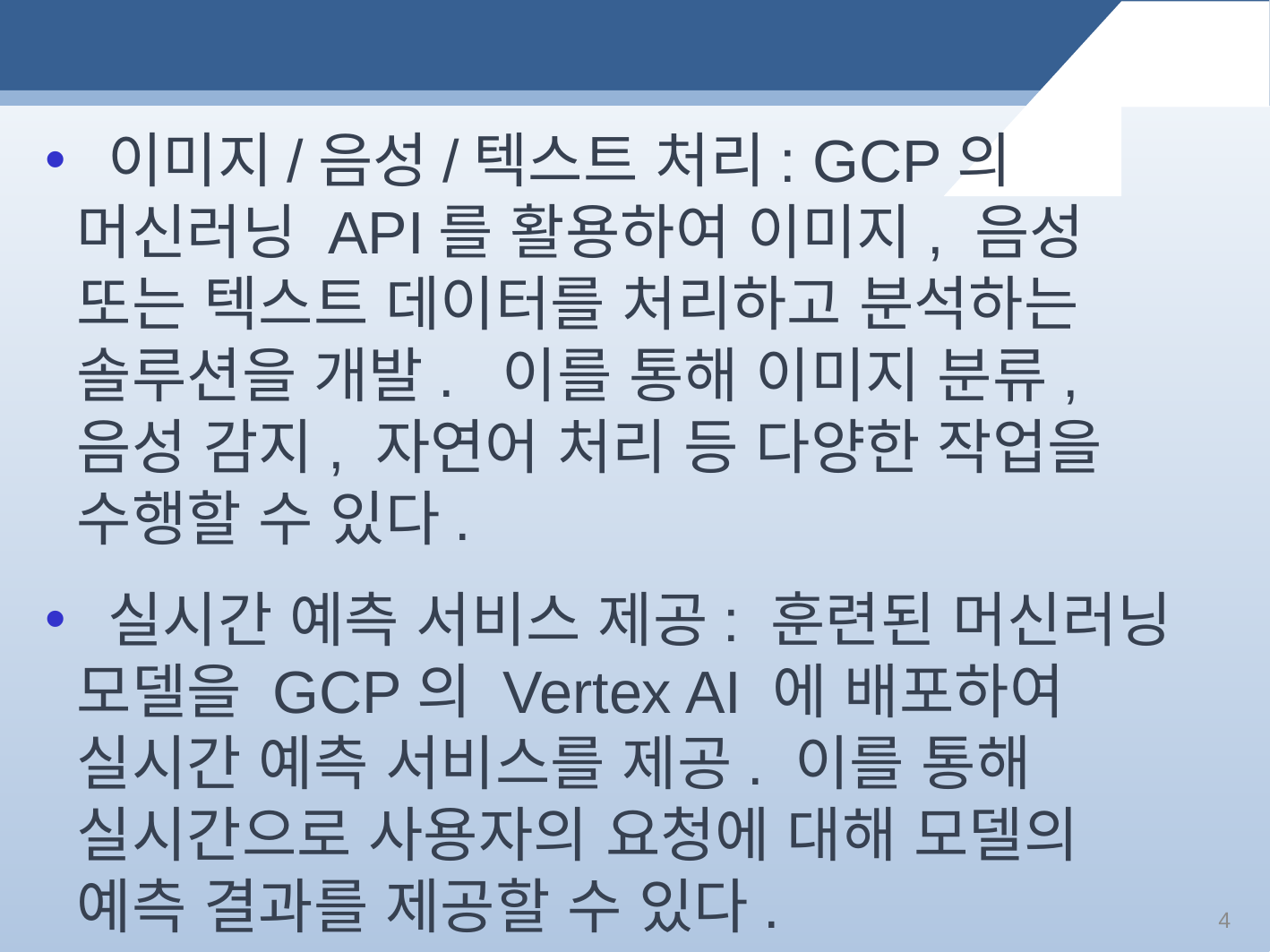

이미지/음성/텍스트 처리: GCP의 머신러닝 API를 활용하여 이미지, 음성 또는 텍스트 데이터를 처리하고 분석하는 솔루션을 개발.  이를 통해 이미지 분류, 음성 감지, 자연어 처리 등 다양한 작업을 수행할 수 있다.
 실시간 예측 서비스 제공: 훈련된 머신러닝 모델을 GCP의 Vertex AI 에 배포하여 실시간 예측 서비스를 제공. 이를 통해 실시간으로 사용자의 요청에 대해 모델의 예측 결과를 제공할 수 있다.